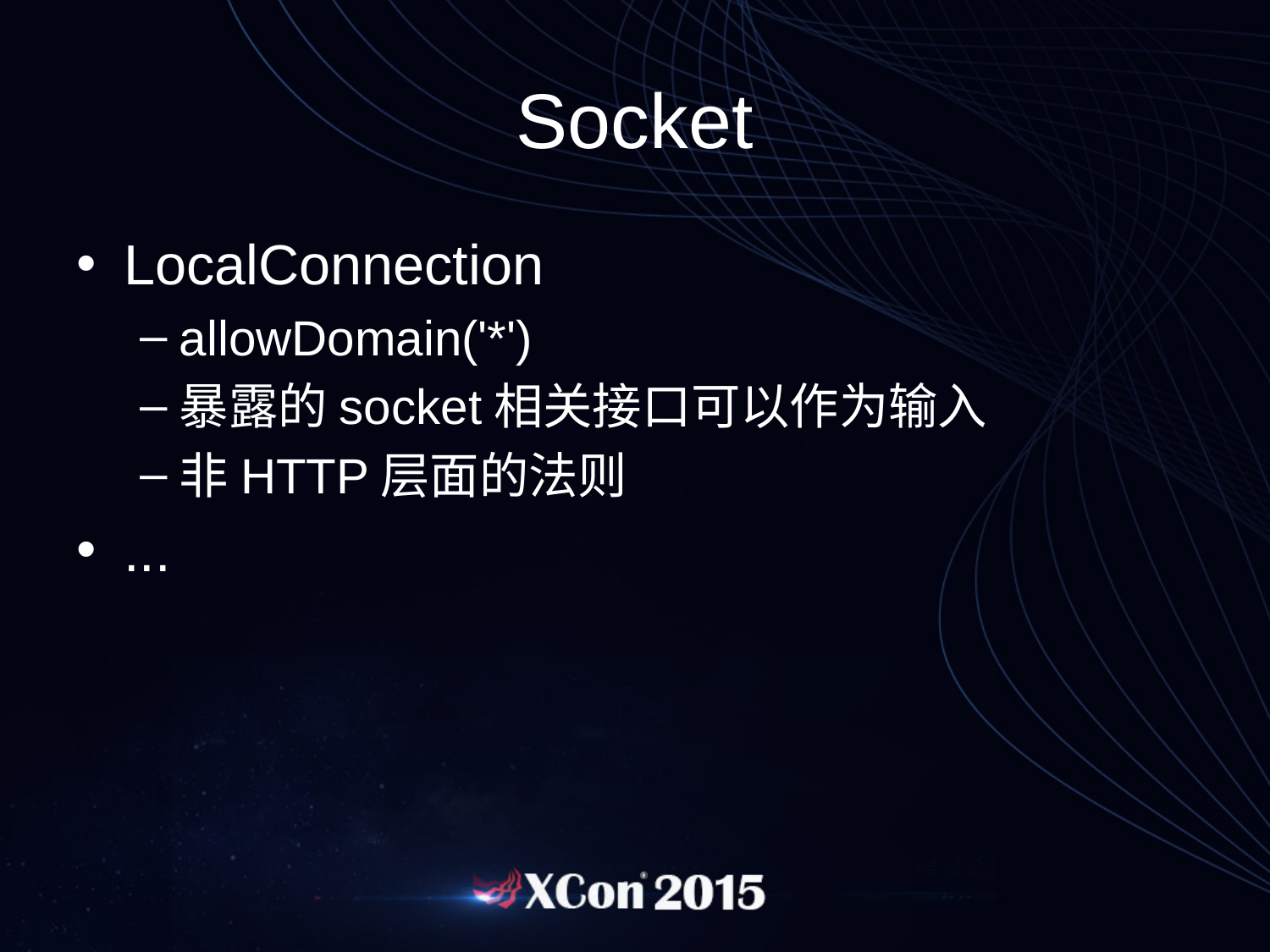

# Socket
LocalConnection
allowDomain('*')
暴露的socket相关接口可以作为输入
非HTTP层面的法则
...